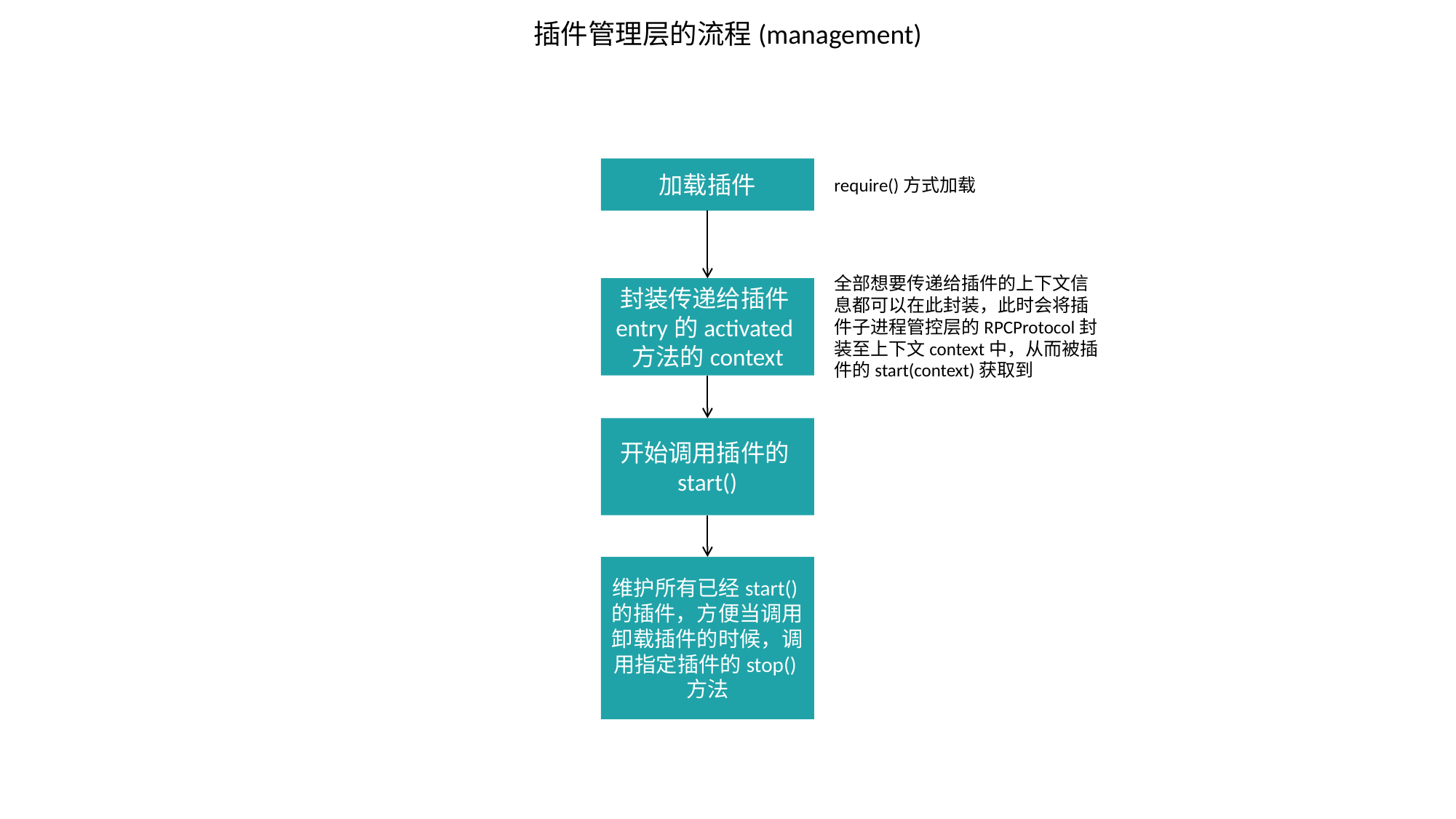

插件管理层的流程(management)
加载插件
require()方式加载
全部想要传递给插件的上下文信息都可以在此封装，此时会将插件子进程管控层的RPCProtocol封装至上下文context中，从而被插件的start(context)获取到
封装传递给插件entry的activated方法的context
开始调用插件的start()
维护所有已经start()的插件，方便当调用卸载插件的时候，调用指定插件的stop()方法